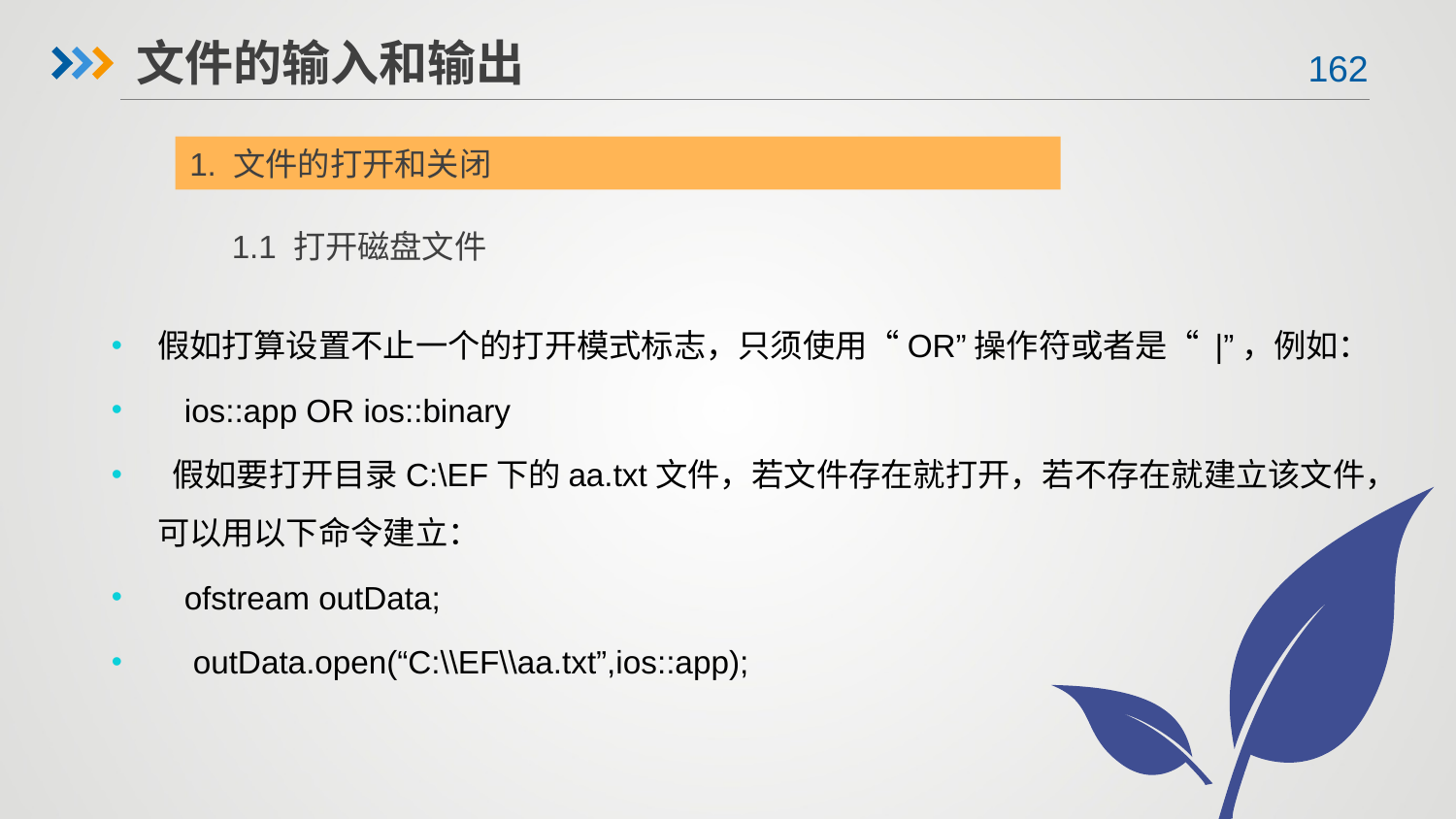

文件的输入和输出
1. 文件的打开和关闭
1.1 打开磁盘文件
假如打算设置不止一个的打开模式标志，只须使用“OR”操作符或者是“ |”，例如：
   ios::app OR ios::binary
 假如要打开目录C:\EF下的aa.txt文件，若文件存在就打开，若不存在就建立该文件，可以用以下命令建立：
   ofstream outData;
    outData.open(“C:\\EF\\aa.txt”,ios::app);